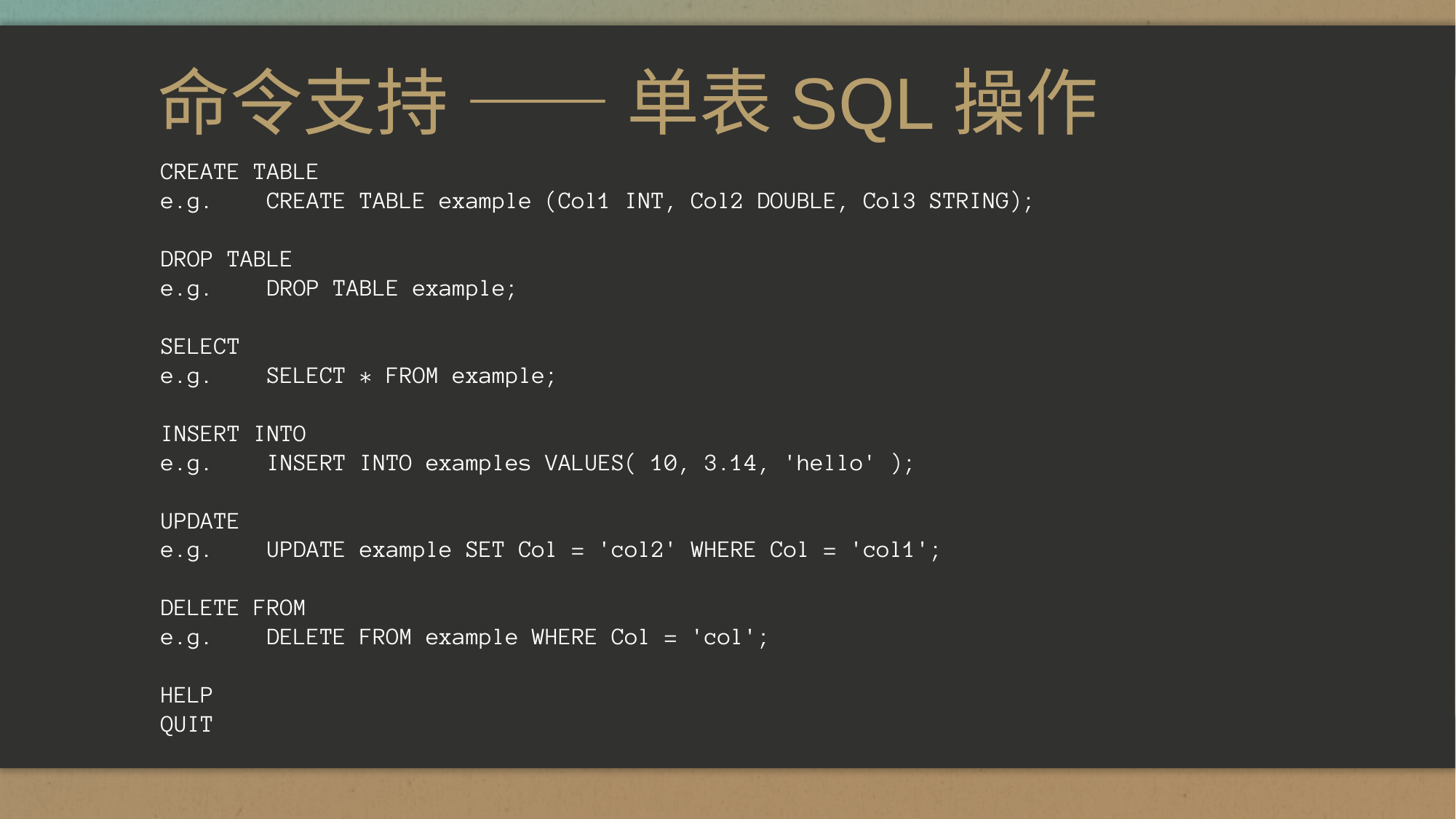

# 命令支持 —— 单表SQL操作
CREATE TABLE
e.g.    CREATE TABLE example (Col1 INT, Col2 DOUBLE, Col3 STRING);

DROP TABLE
e.g.    DROP TABLE example;

SELECT
e.g.    SELECT * FROM example;

INSERT INTO
e.g.    INSERT INTO examples VALUES( 10, 3.14, 'hello' );

UPDATE
e.g.    UPDATE example SET Col = 'col2' WHERE Col = 'col1';

DELETE FROM
e.g.    DELETE FROM example WHERE Col = 'col';

HELP
QUIT